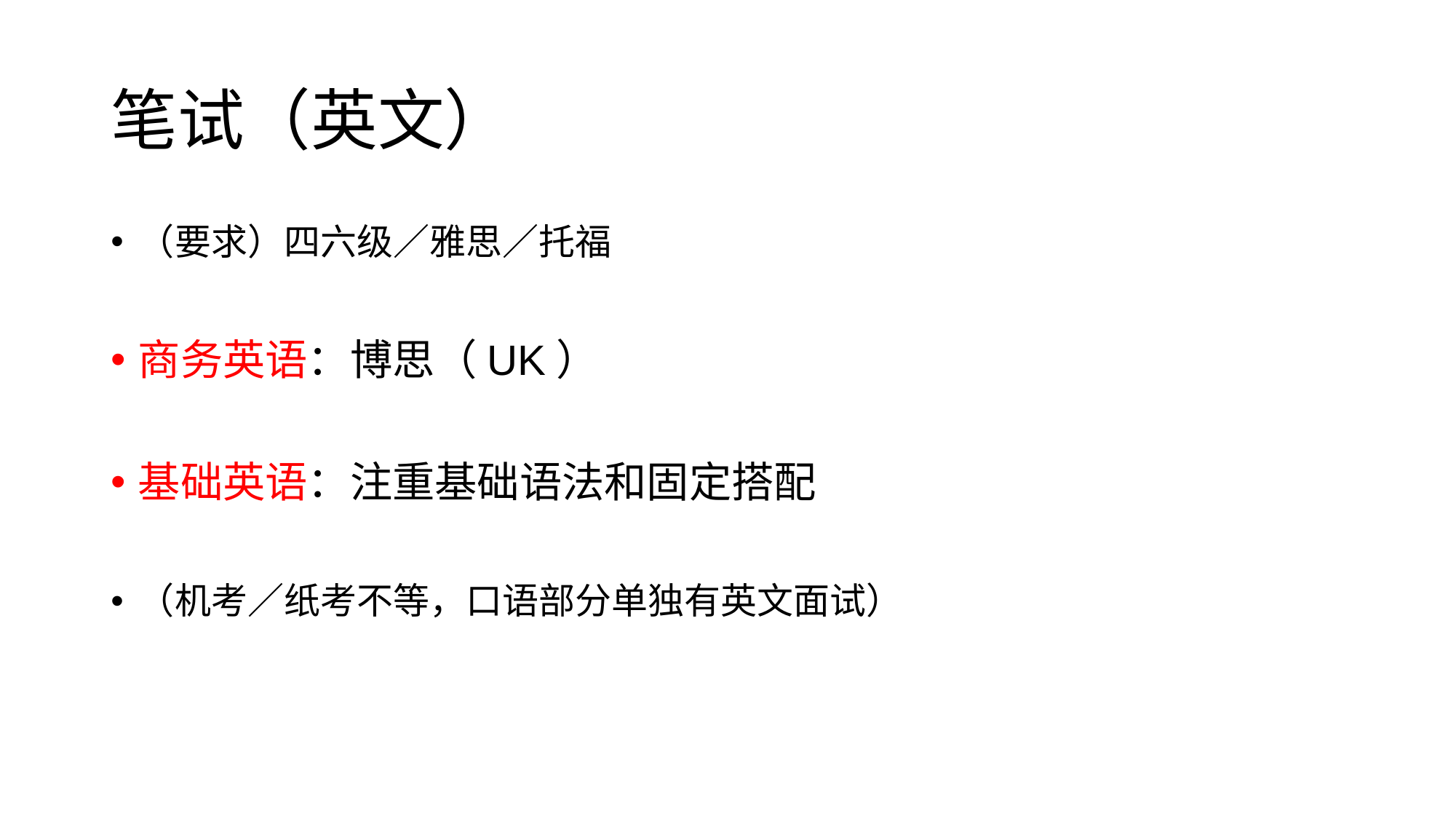

# 笔试（英文）
（要求）四六级／雅思／托福

商务英语：博思（UK）

基础英语：注重基础语法和固定搭配

（机考／纸考不等，口语部分单独有英文面试）